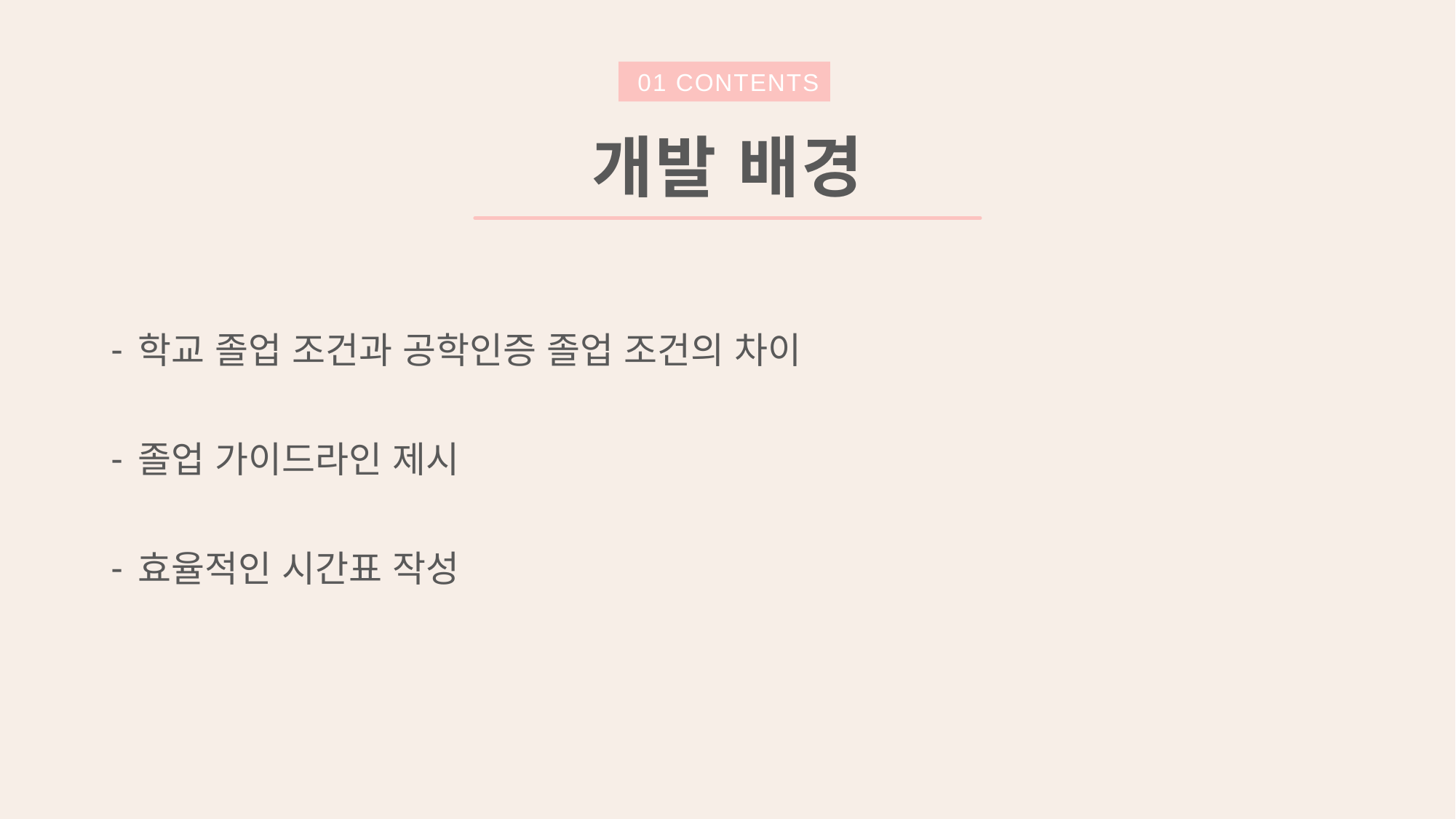

01 CONTENTS
개발 배경

학교 졸업 조건과 공학인증 졸업 조건의 차이

졸업 가이드라인 제시

효율적인 시간표 작성